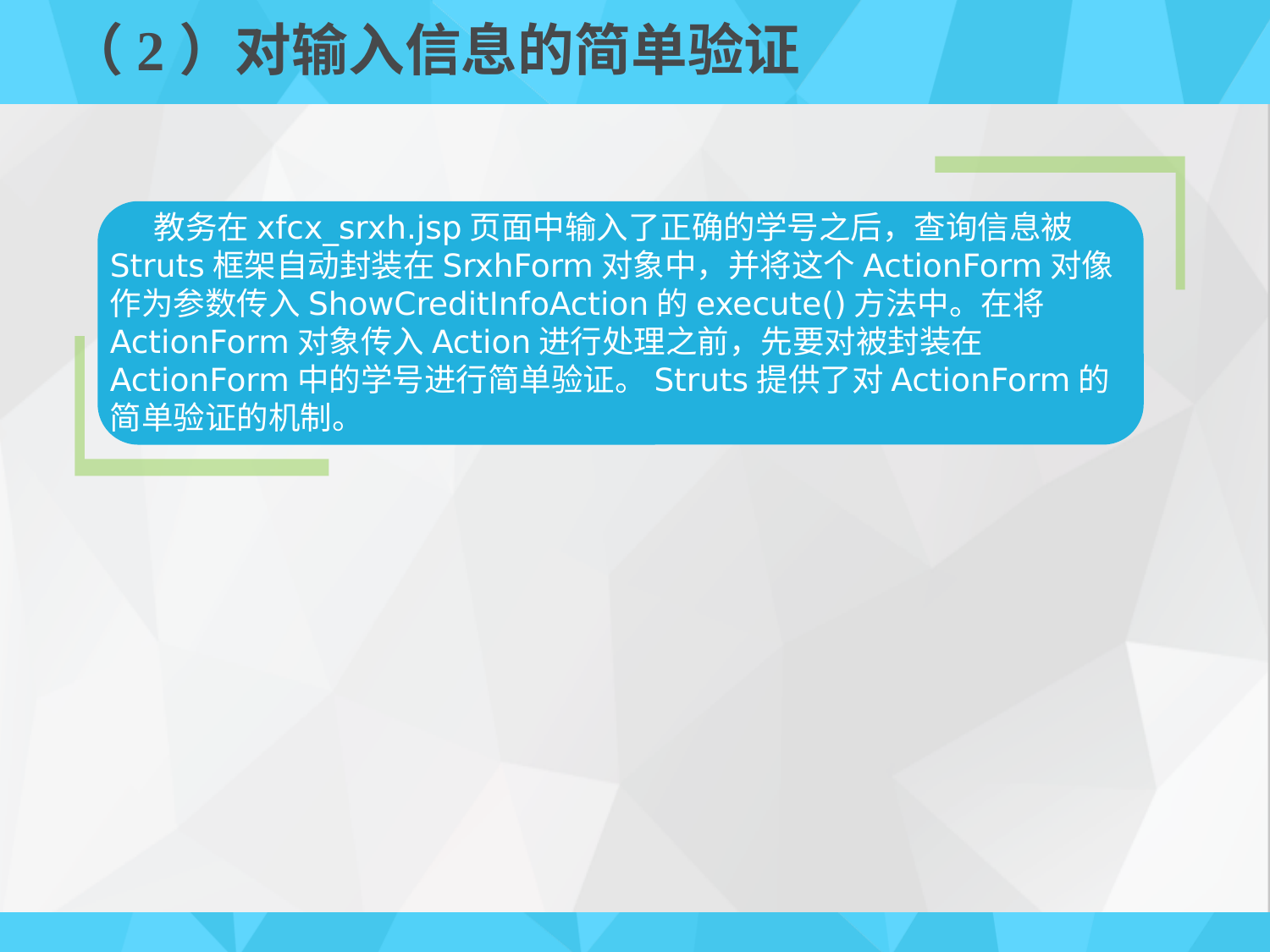

# （2）对输入信息的简单验证

     教务在xfcx_srxh.jsp页面中输入了正确的学号之后，查询信息被Struts框架自动封装在SrxhForm对象中，并将这个ActionForm对像作为参数传入ShowCreditInfoAction的execute()方法中。在将ActionForm对象传入Action进行处理之前，先要对被封装在ActionForm中的学号进行简单验证。Struts提供了对ActionForm的简单验证的机制。